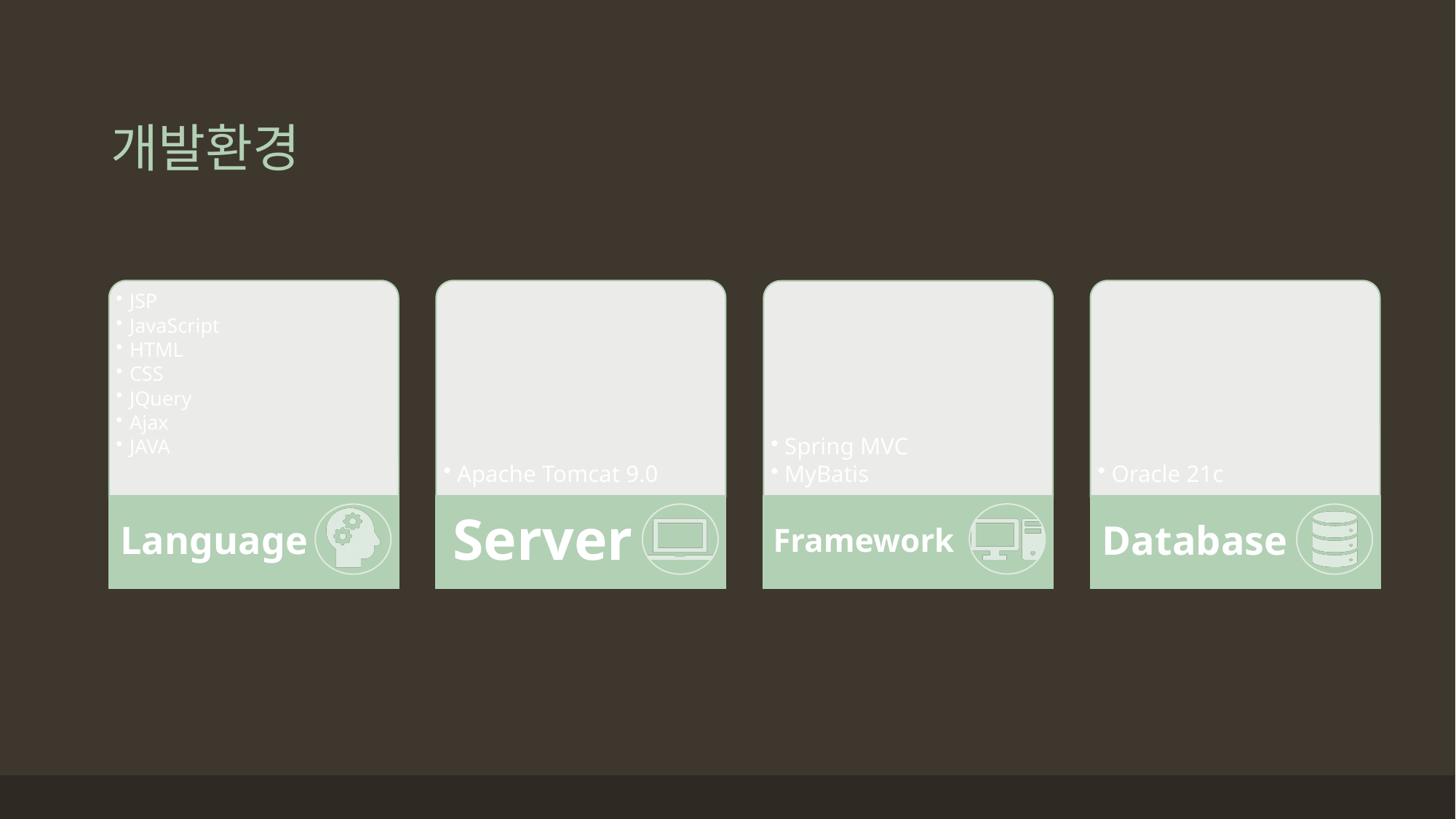

개발환경
JSP
JavaScript
HTML
CSS
JQuery
Ajax
JAVA
Language

Apache Tomcat 9.0
Server

Oracle 21c
Database

Spring MVC
MyBatis
Framework